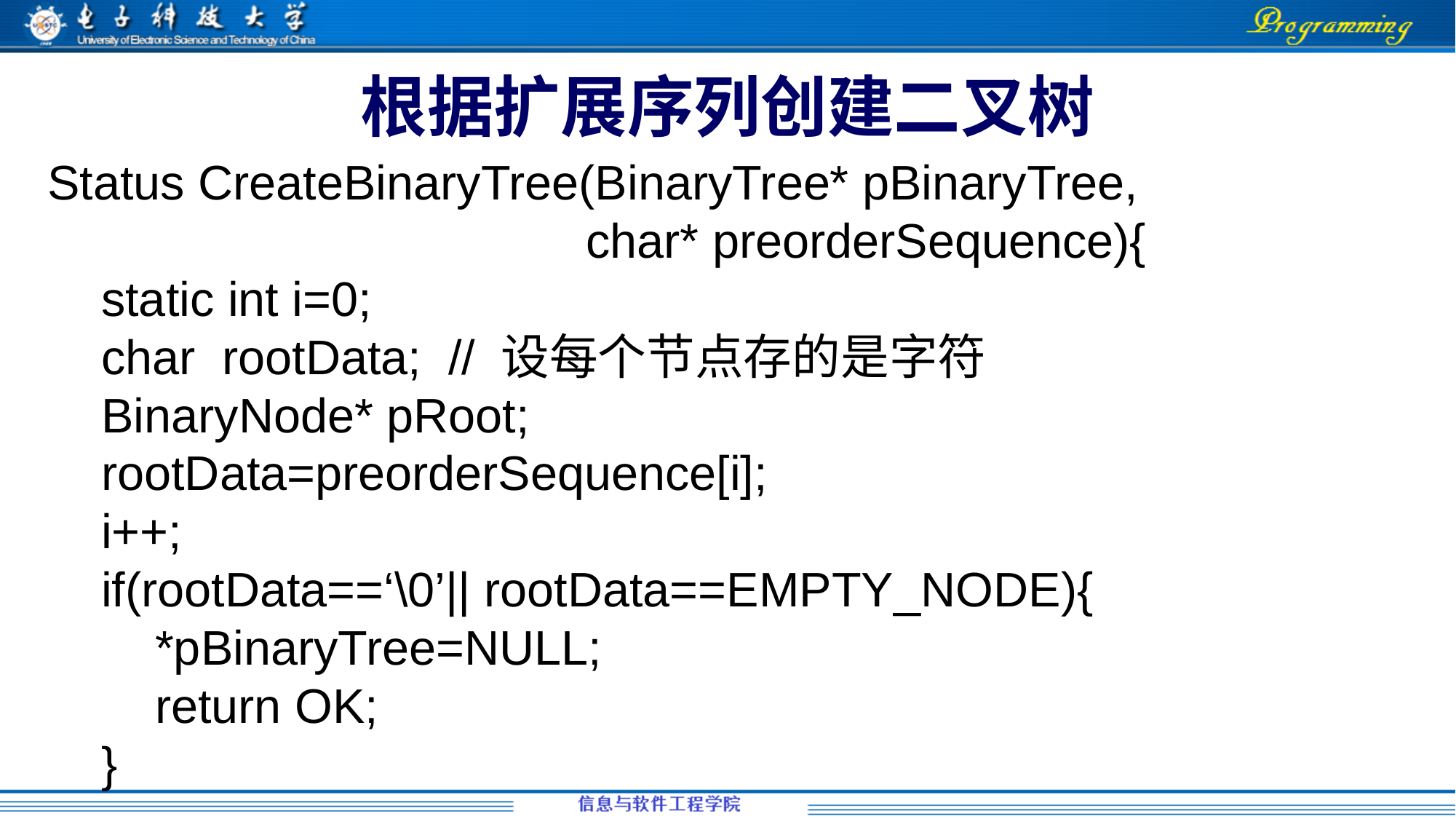

# 根据扩展序列创建二叉树
Status CreateBinaryTree(BinaryTree* pBinaryTree,
                                        char* preorderSequence){
    static int i=0;
    char  rootData;  // 设每个节点存的是字符
    BinaryNode* pRoot;
    rootData=preorderSequence[i];
    i++;
    if(rootData==‘\0’|| rootData==EMPTY_NODE){
        *pBinaryTree=NULL;
        return OK;
    }